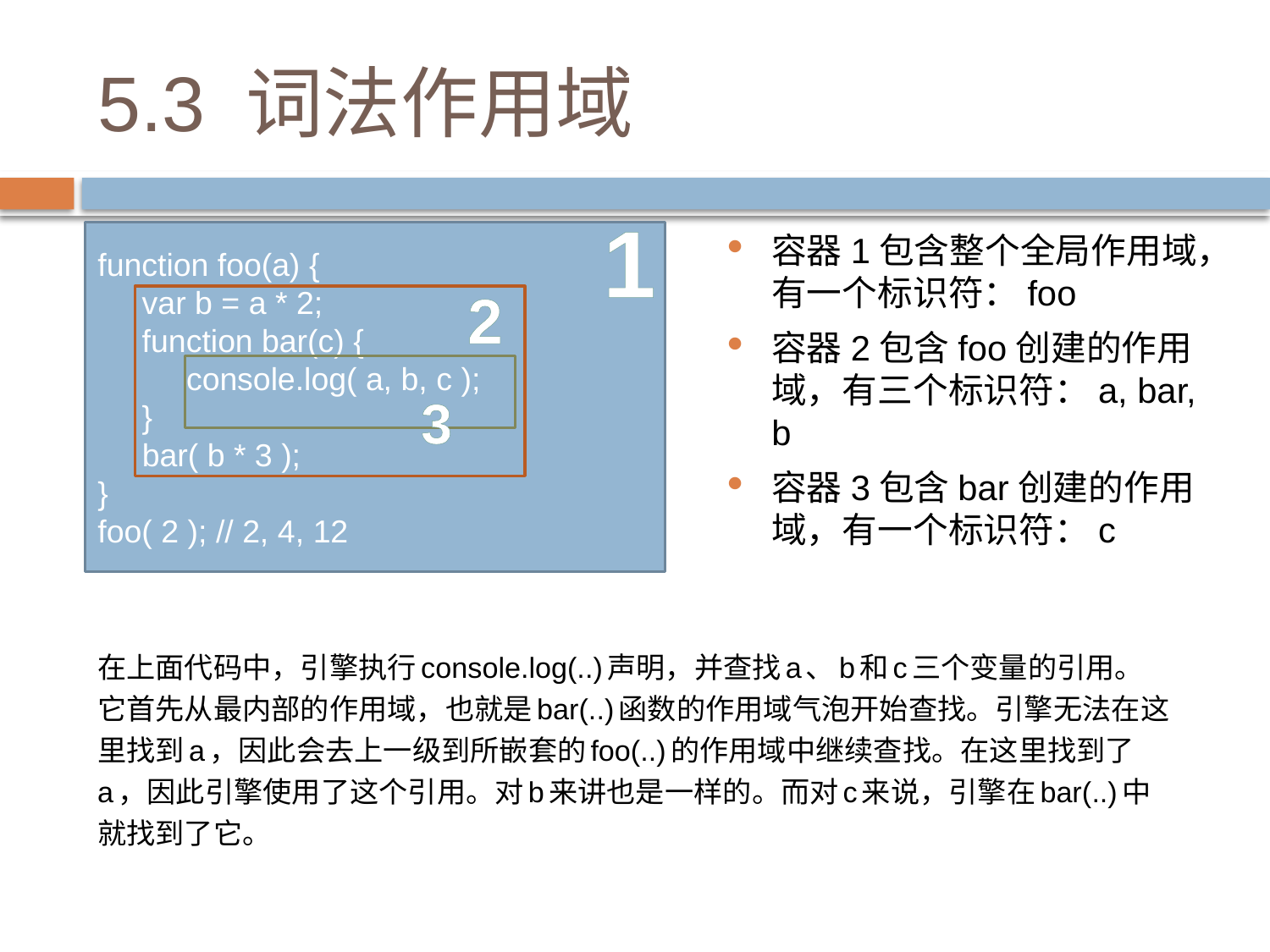

# 5.3 词法作用域
1
function foo(a) {
     var b = a * 2;
     function bar(c) {
          console.log( a, b, c );
     }
     bar( b * 3 );
}
foo( 2 ); // 2, 4, 12
容器1包含整个全局作用域，有一个标识符：foo
容器2包含foo创建的作用域，有三个标识符：a, bar, b
容器3包含bar创建的作用域，有一个标识符：c
2

3
在上面代码中，引擎执行console.log(..)声明，并查找a、b和c三个变量的引用。它首先从最内部的作用域，也就是bar(..)函数的作用域气泡开始查找。引擎无法在这里找到a，因此会去上一级到所嵌套的foo(..)的作用域中继续查找。在这里找到了a，因此引擎使用了这个引用。对b来讲也是一样的。而对c来说，引擎在bar(..)中就找到了它。